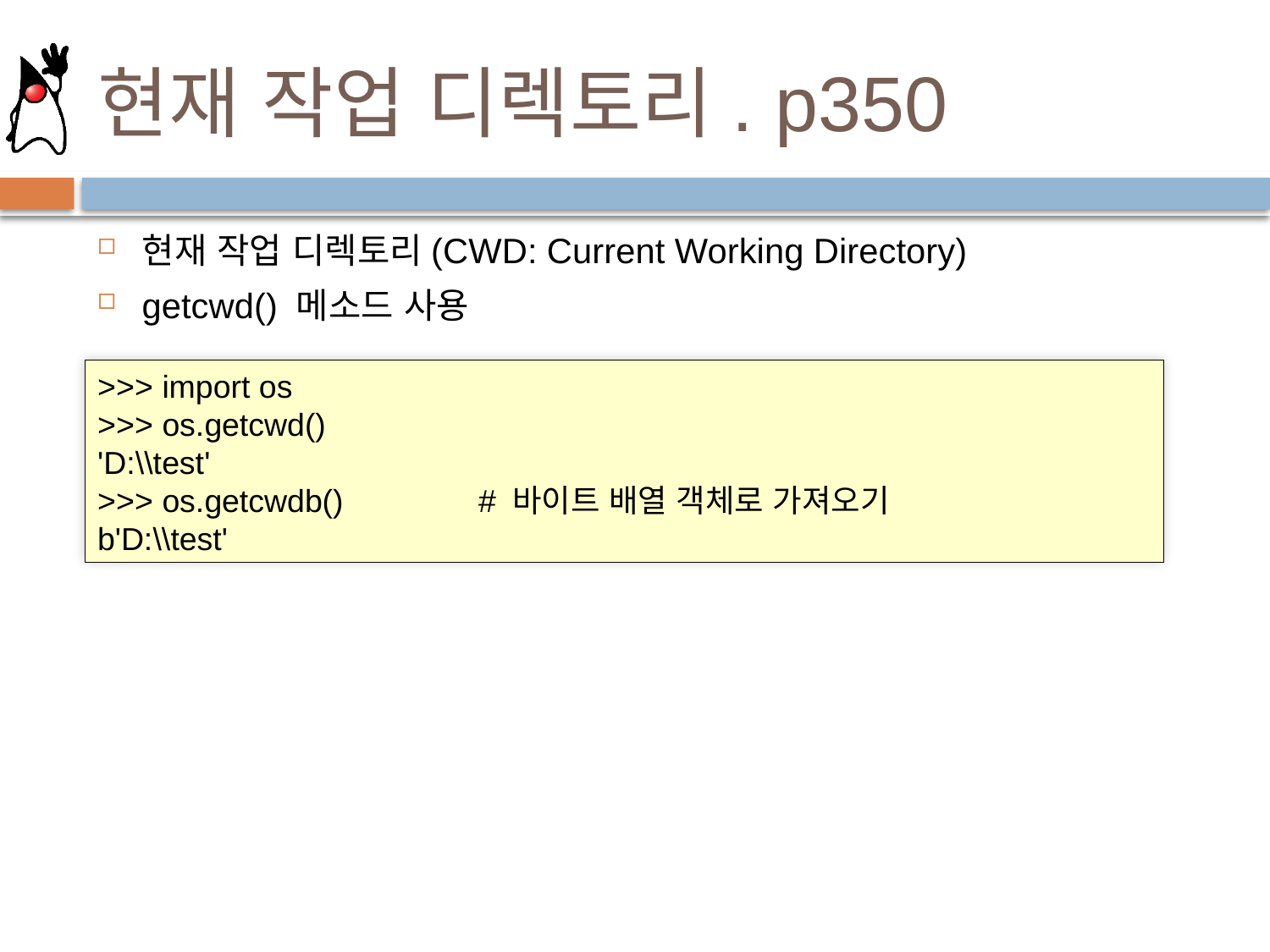

# 현재 작업 디렉토리. p350
현재 작업 디렉토리(CWD: Current Working Directory)
getcwd() 메소드 사용
>>> import os
>>> os.getcwd()
'D:\\test'
>>> os.getcwdb()		# 바이트 배열 객체로 가져오기
b'D:\\test'